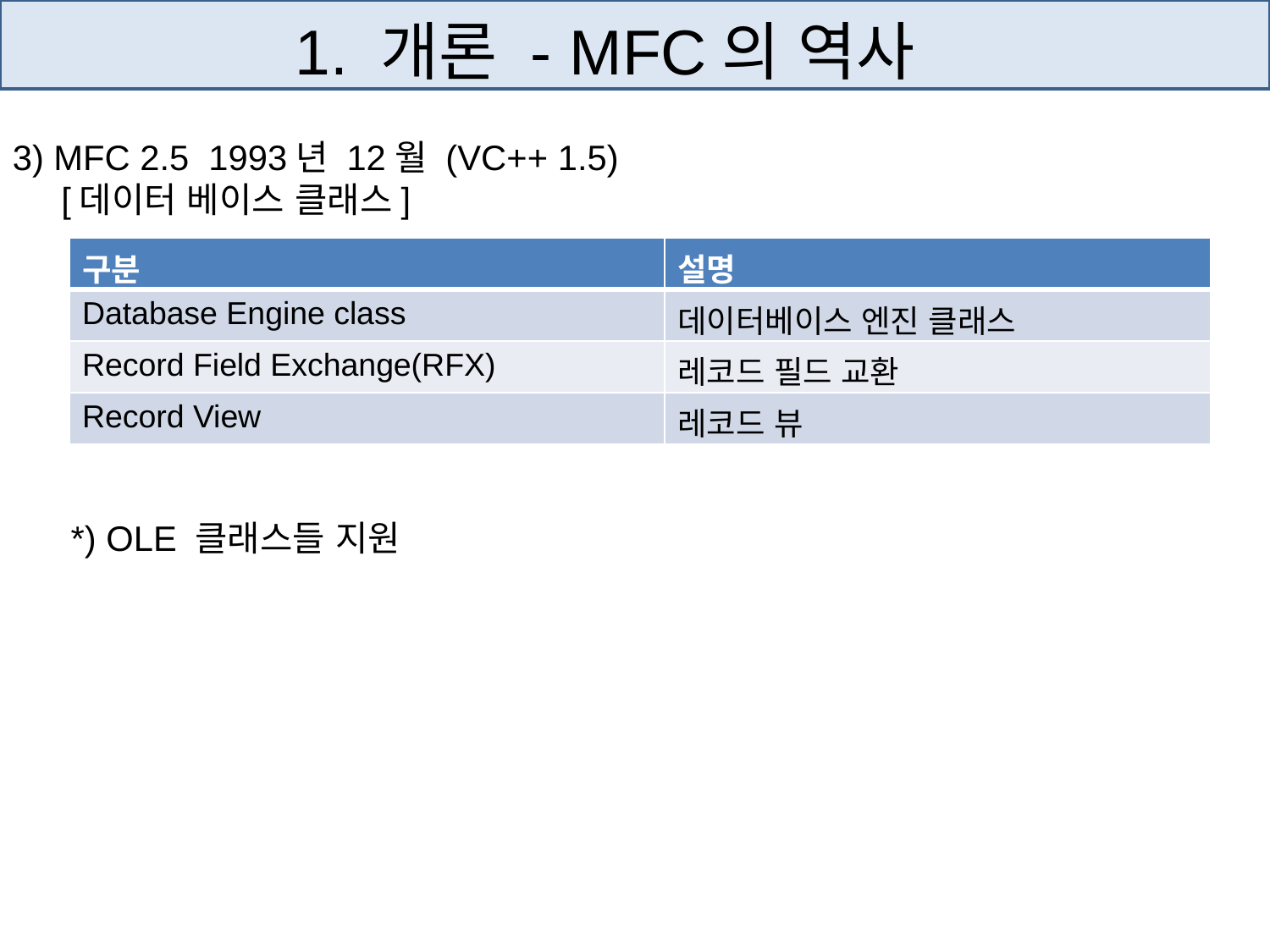

# 1. 개론 - MFC의 역사
3) MFC 2.5  1993년 12월 (VC++ 1.5)
     [데이터 베이스 클래스]

      *) OLE 클래스들 지원
| 구분 | 설명 |
| --- | --- |
| Database Engine class | 데이터베이스 엔진 클래스 |
| Record Field Exchange(RFX) | 레코드 필드 교환 |
| Record View | 레코드 뷰 |